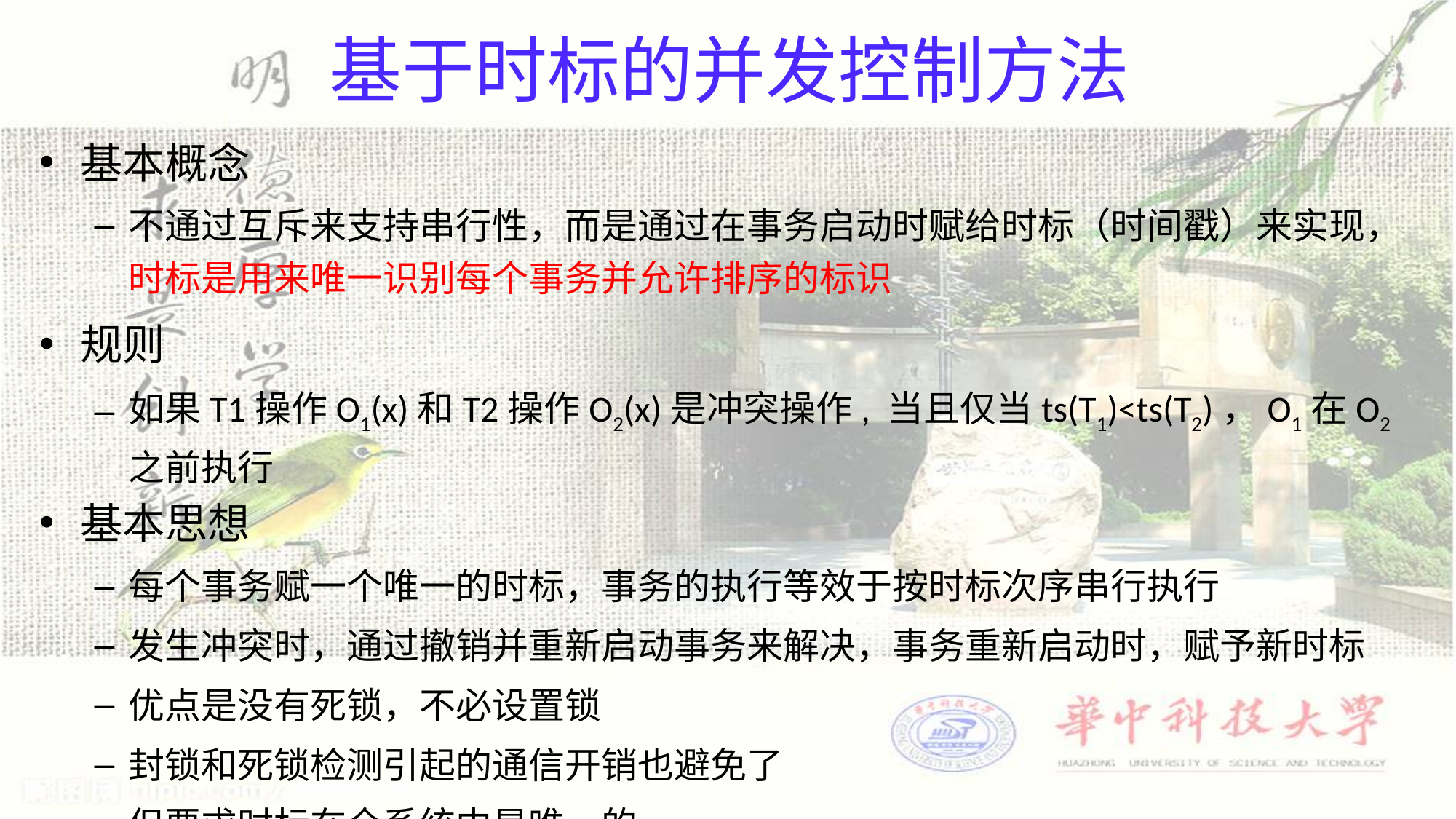

# 基于时标的并发控制方法
基本概念
不通过互斥来支持串行性，而是通过在事务启动时赋给时标（时间戳）来实现，时标是用来唯一识别每个事务并允许排序的标识
规则
如果T1操作O1(x)和T2操作O2(x)是冲突操作, 当且仅当ts(T1)<ts(T2)，O1在O2之前执行
基本思想
每个事务赋一个唯一的时标，事务的执行等效于按时标次序串行执行
发生冲突时，通过撤销并重新启动事务来解决，事务重新启动时，赋予新时标
优点是没有死锁，不必设置锁
封锁和死锁检测引起的通信开销也避免了
但要求时标在全系统中是唯一的